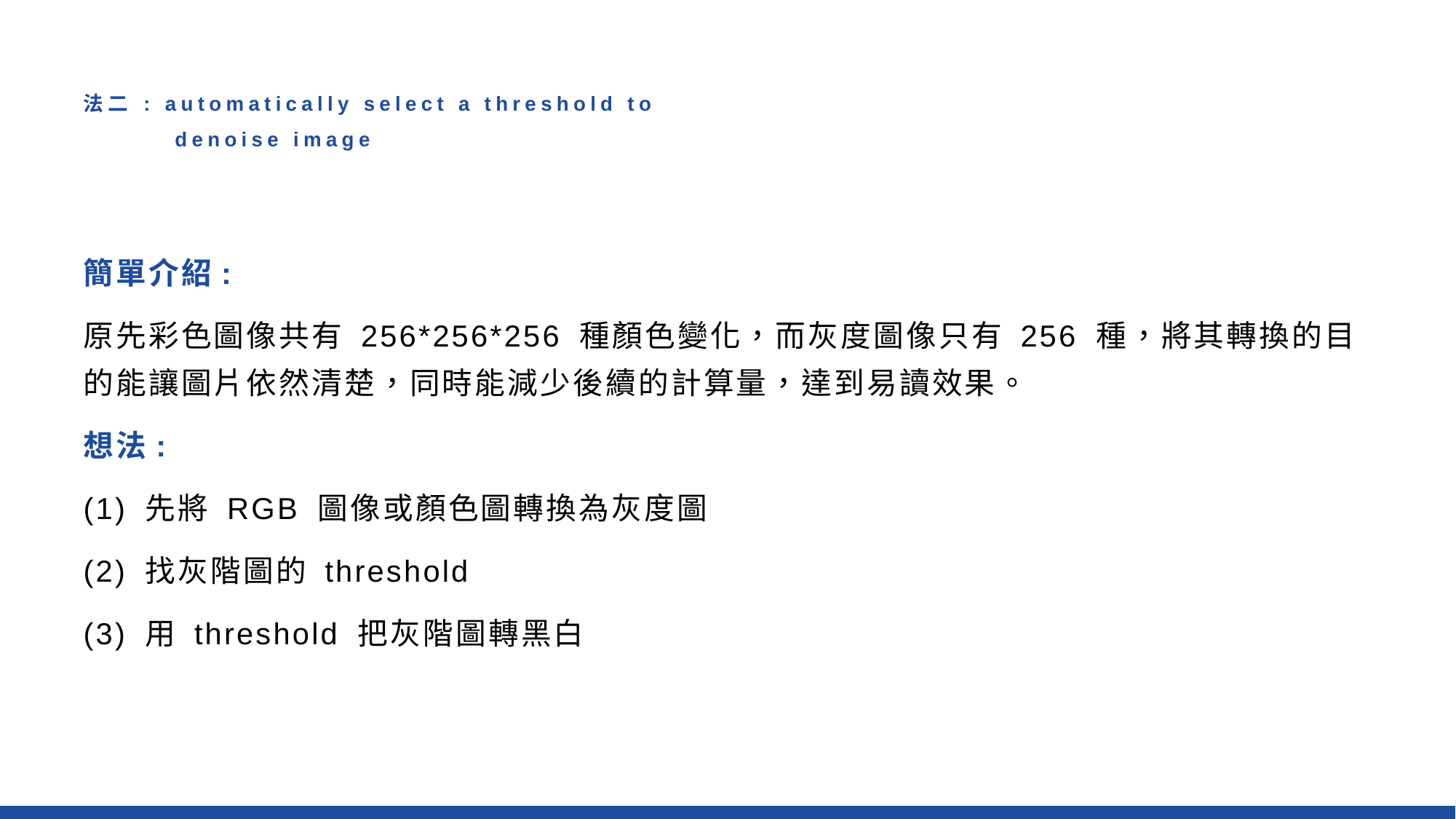

# 法二 : automatically select a threshold to denoise image
簡單介紹:
原先彩色圖像共有 256*256*256 種顏色變化，而灰度圖像只有 256 種，將其轉換的目的能讓圖片依然清楚，同時能減少後續的計算量，達到易讀效果。
想法:
(1) 先將 RGB 圖像或顏色圖轉換為灰度圖
(2) 找灰階圖的 threshold
(3) 用 threshold 把灰階圖轉黑白